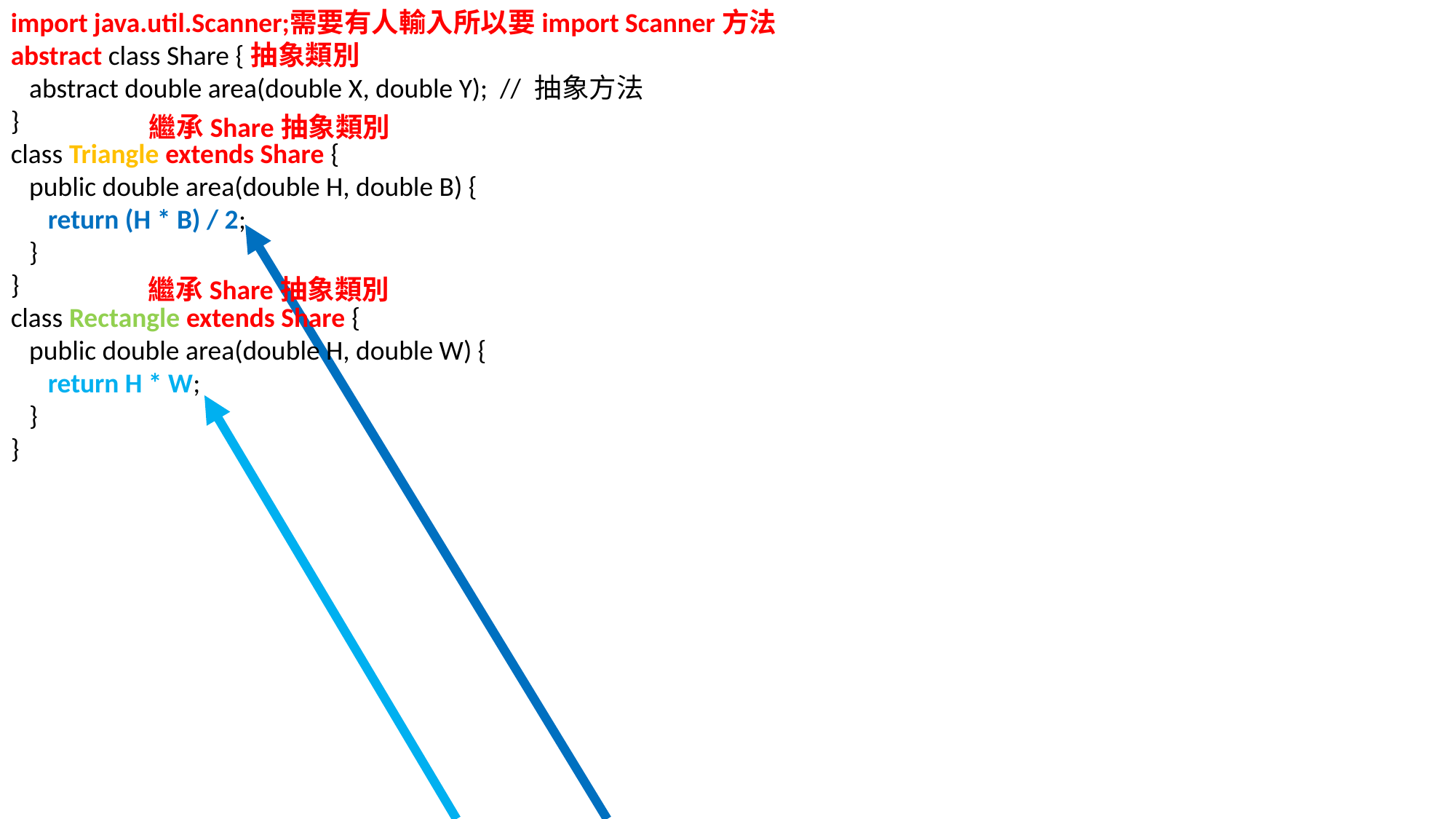

import java.util.Scanner;
abstract class Share {抽象類別
   abstract double area(double X, double Y);  // 抽象方法
}
class Triangle extends Share {
   public double area(double H, double B) {
      return (H * B) / 2;
   }
}
class Rectangle extends Share {
   public double area(double H, double W) {
      return H * W;
   }
}
需要有人輸入所以要import Scanner方法
繼承Share抽象類別
繼承Share抽象類別